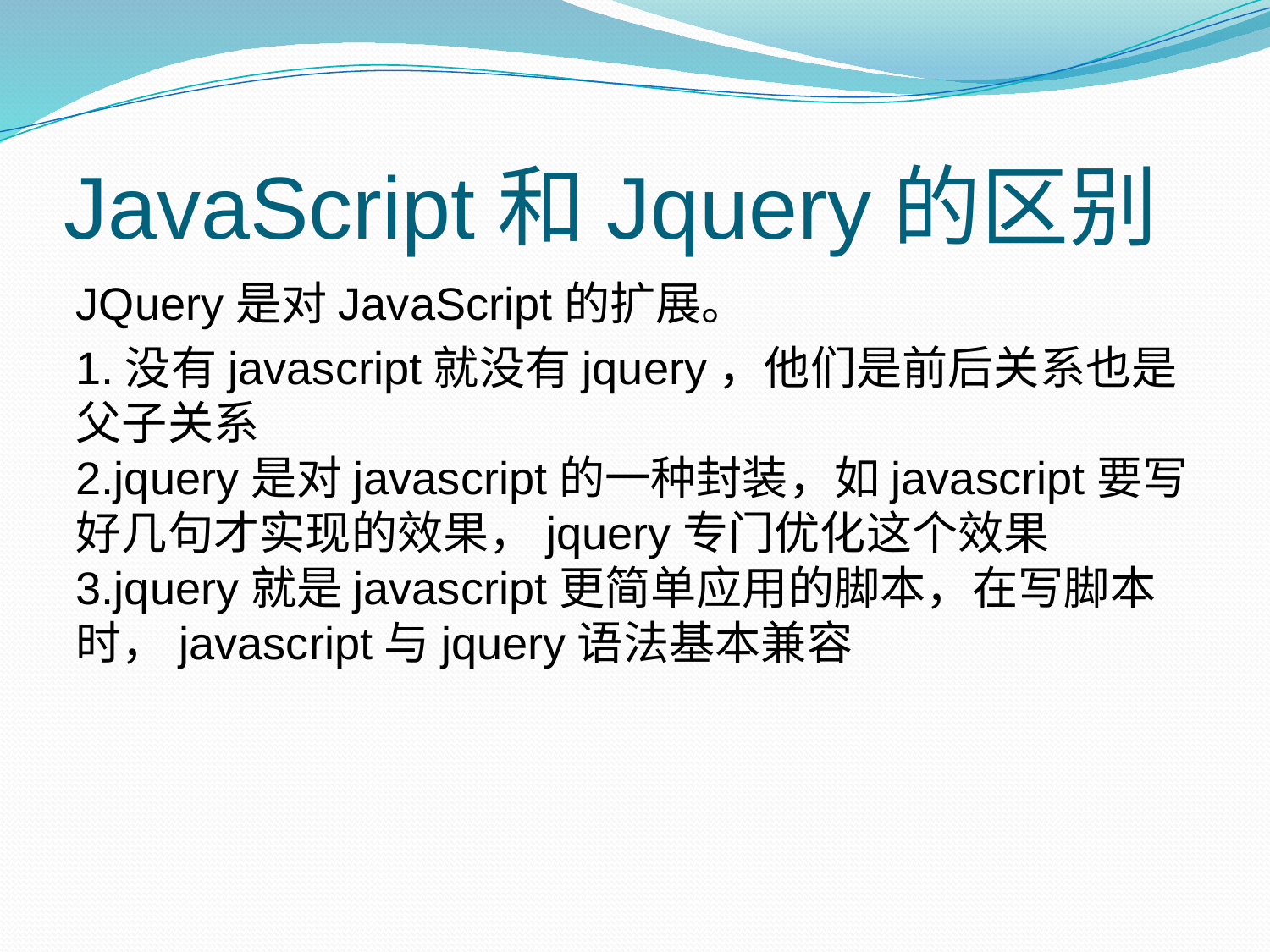

# JavaScript和Jquery的区别
JQuery是对JavaScript的扩展。
1.没有javascript就没有jquery，他们是前后关系也是父子关系
2.jquery是对javascript的一种封装，如javascript要写好几句才实现的效果，jquery专门优化这个效果
3.jquery就是javascript更简单应用的脚本，在写脚本时，javascript与jquery语法基本兼容